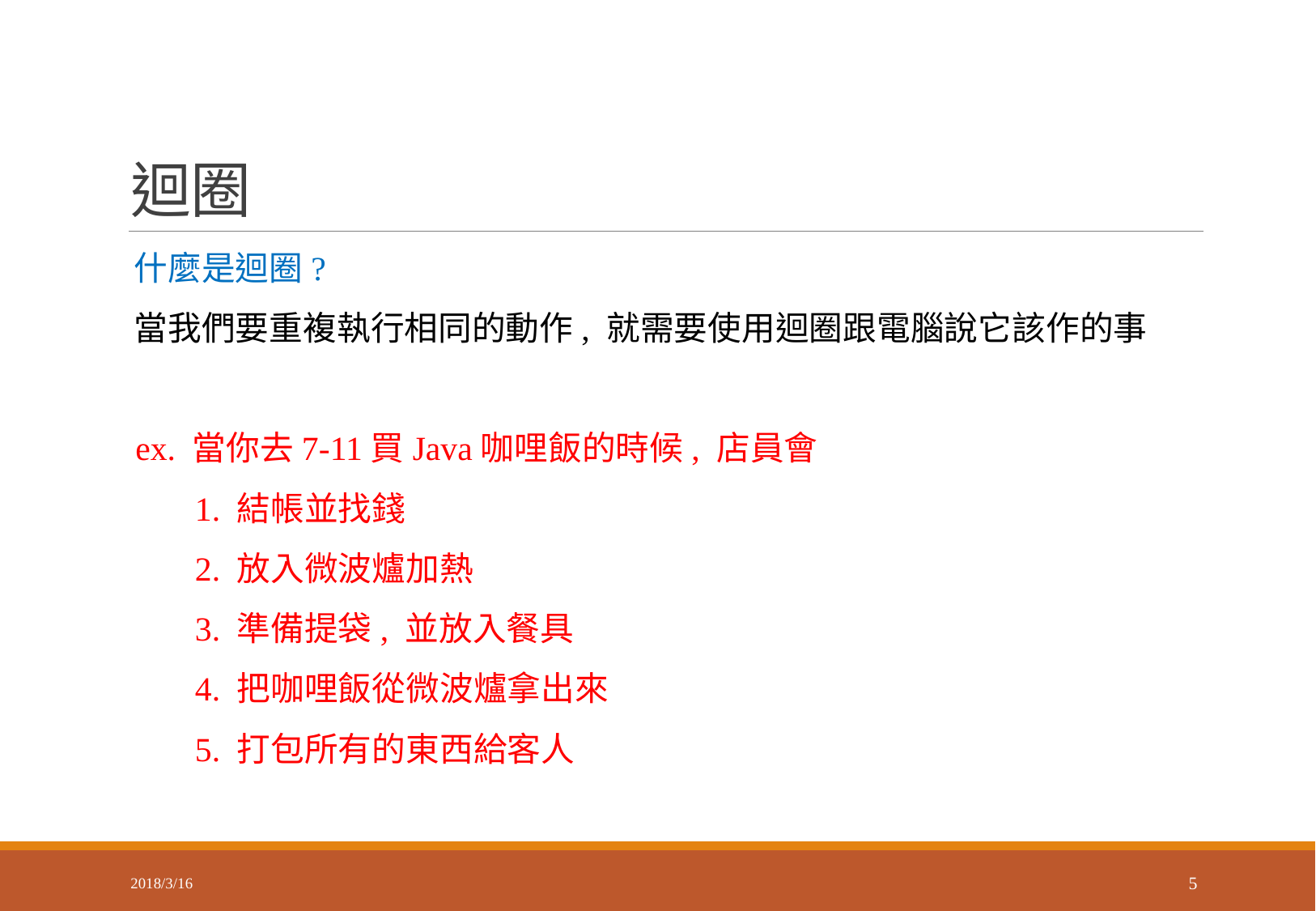

# 迴圈
 什麼是迴圈?
 當我們要重複執行相同的動作, 就需要使用迴圈跟電腦說它該作的事

  ex. 當你去7-11買Java咖哩飯的時候, 店員會
         1. 結帳並找錢
         2. 放入微波爐加熱
         3. 準備提袋, 並放入餐具
         4. 把咖哩飯從微波爐拿出來
         5. 打包所有的東西給客人
2018/3/16
5